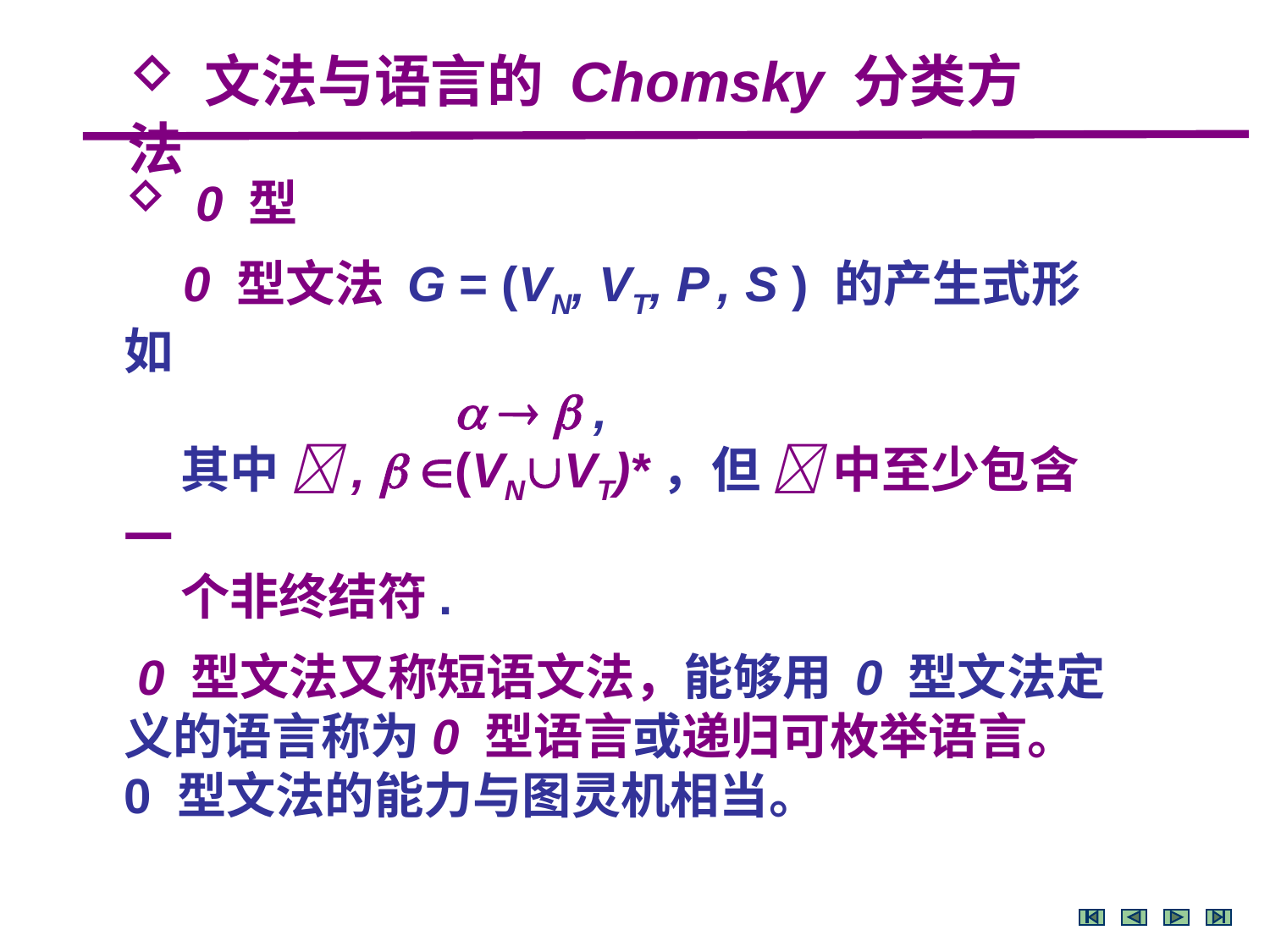

文法与语言的 Chomsky 分类方法
  0 型

     0 型文法 G = (VN, VT, P , S ) 的产生式形如
                        α → β ,
    其中 α, β ∈(VN∪VT)*，但 α 中至少包含一
    个非终结符.

 0 型文法又称短语文法，能够用 0 型文法定义的语言称为0 型语言或递归可枚举语言。
0 型文法的能力与图灵机相当。